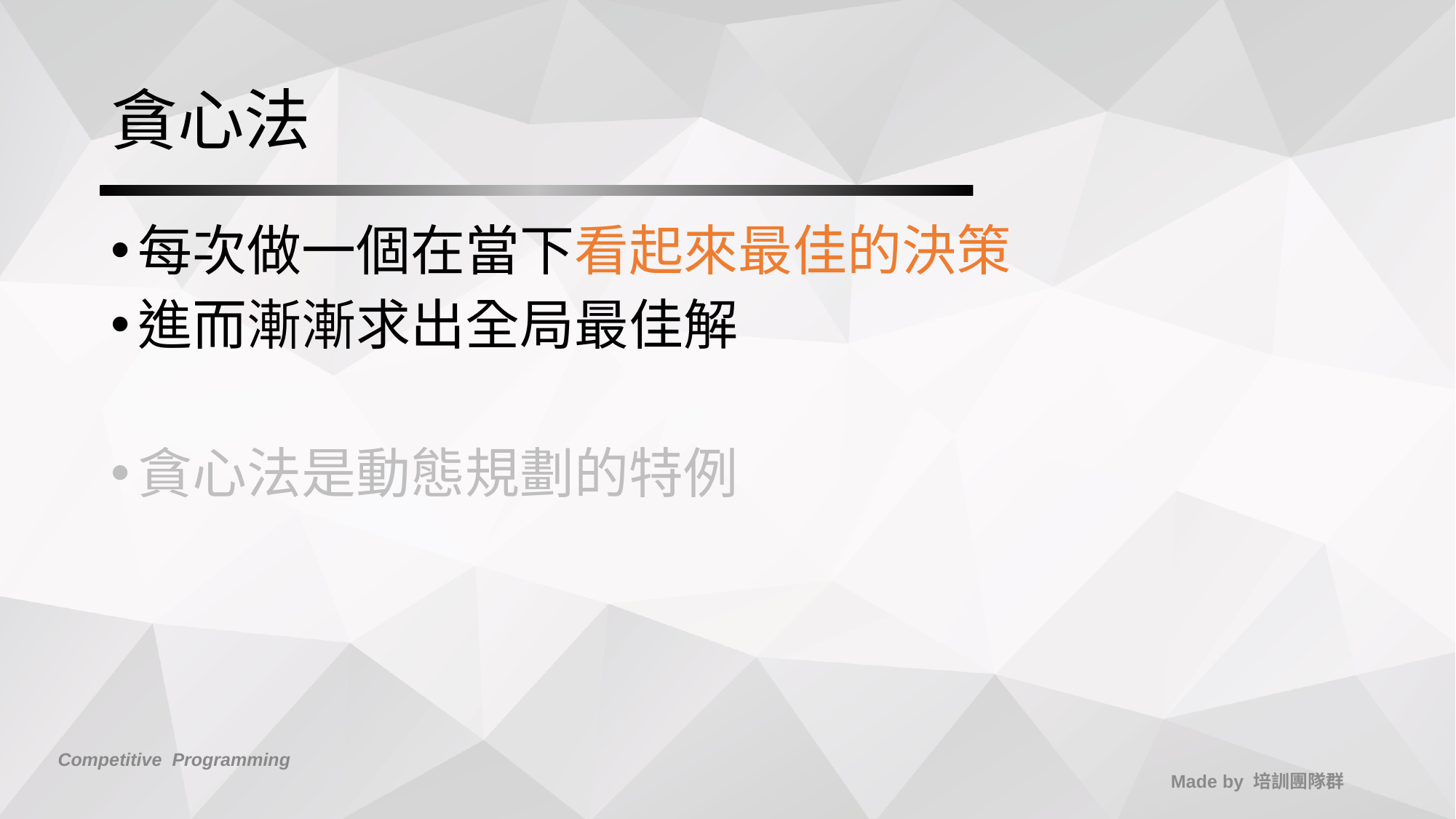

# 貪心法
每次做一個在當下看起來最佳的決策
進而漸漸求出全局最佳解

貪心法是動態規劃的特例